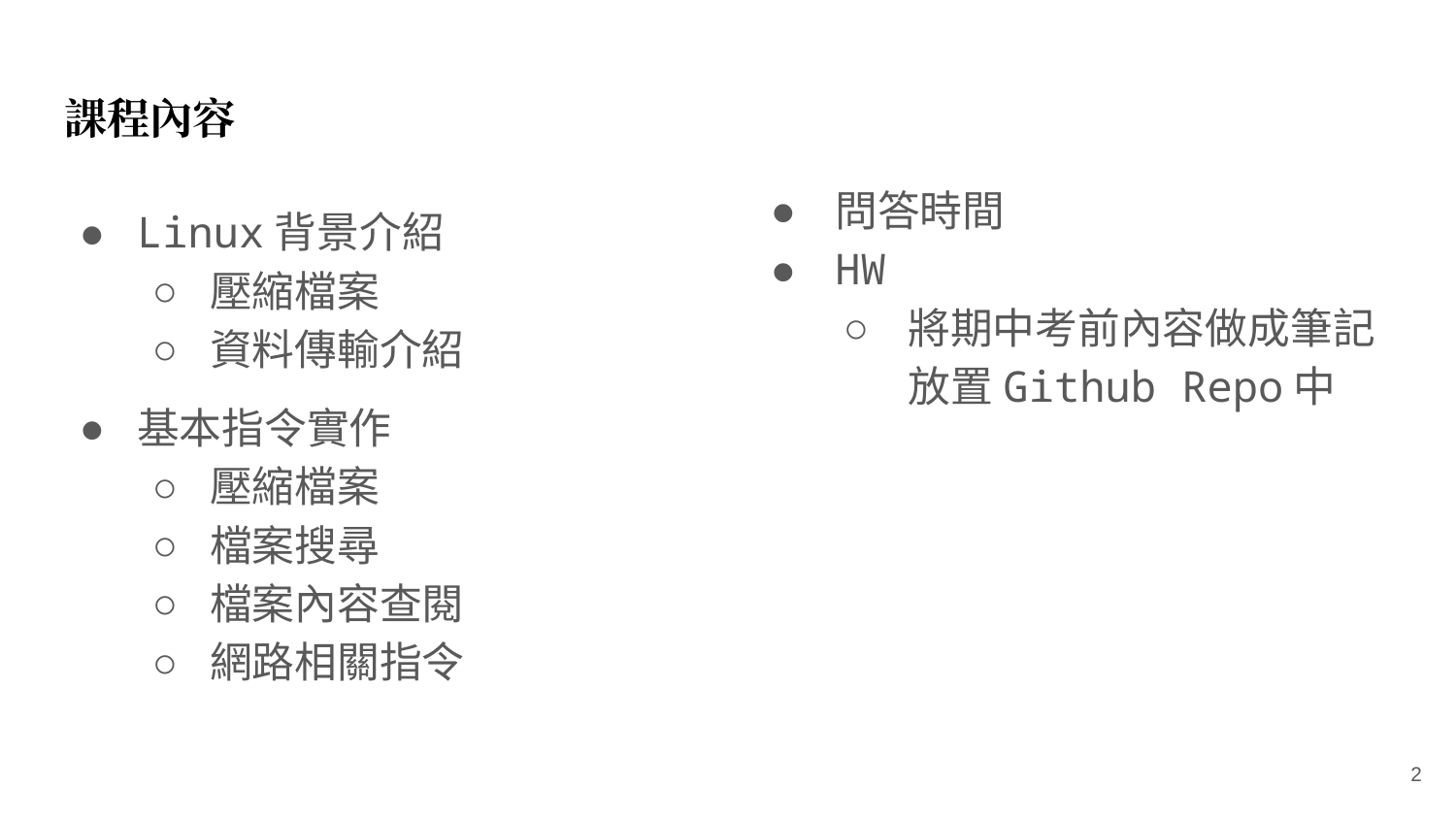

# 課程內容
問答時間
HW
將期中考前內容做成筆記放置Github Repo中
Linux背景介紹
壓縮檔案
資料傳輸介紹
基本指令實作
壓縮檔案
檔案搜尋
檔案內容查閱
網路相關指令
2